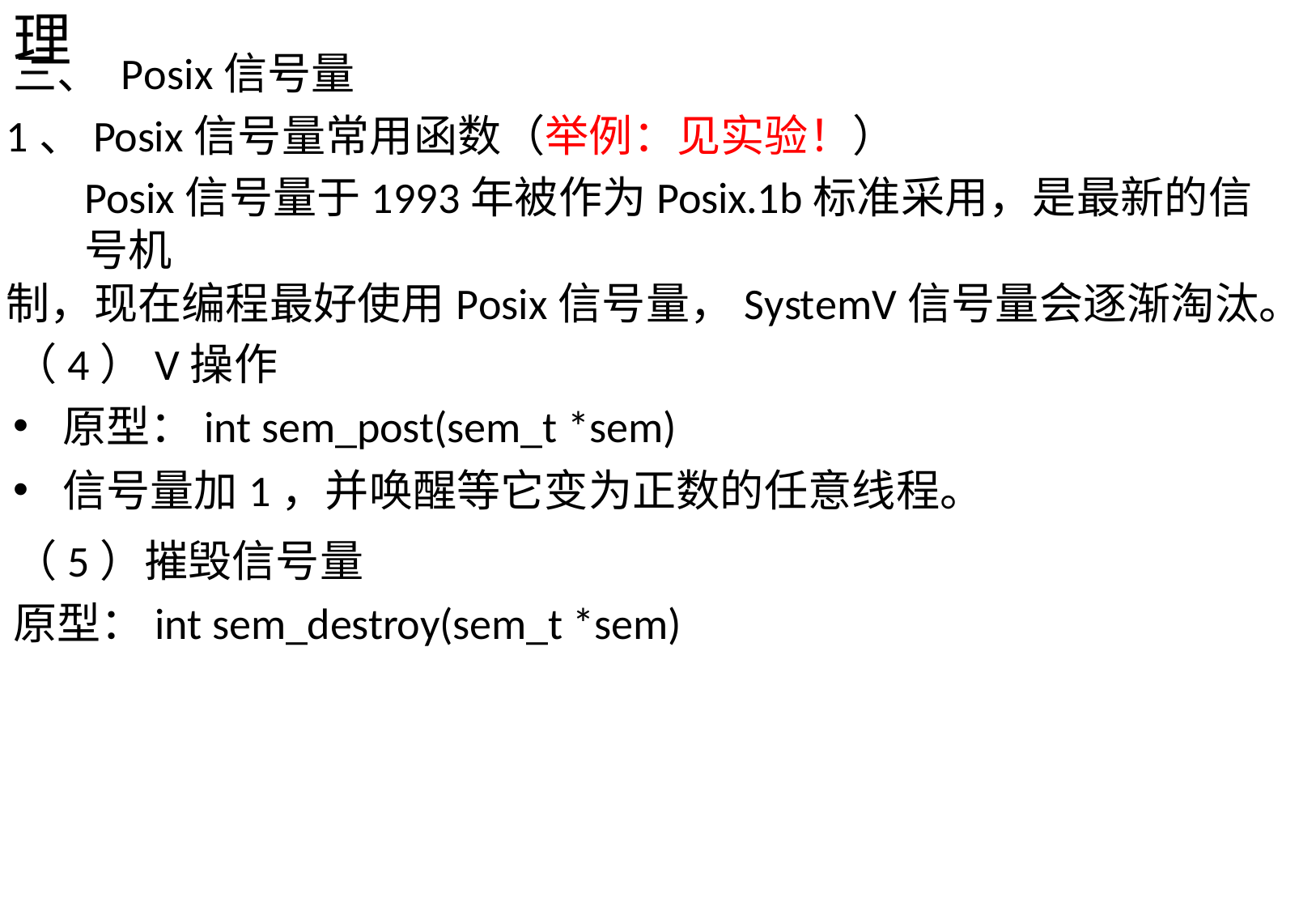

# 9.3 Linux的进程管理
三、 Posix信号量
1、Posix信号量常用函数（举例：见实验！）
Posix信号量于1993年被作为Posix.1b标准采用，是最新的信号机
制，现在编程最好使用Posix信号量，SystemV信号量会逐渐淘汰。
（4）V操作
原型：int sem_post(sem_t *sem)
信号量加1，并唤醒等它变为正数的任意线程。
（5）摧毁信号量
原型：int sem_destroy(sem_t *sem)